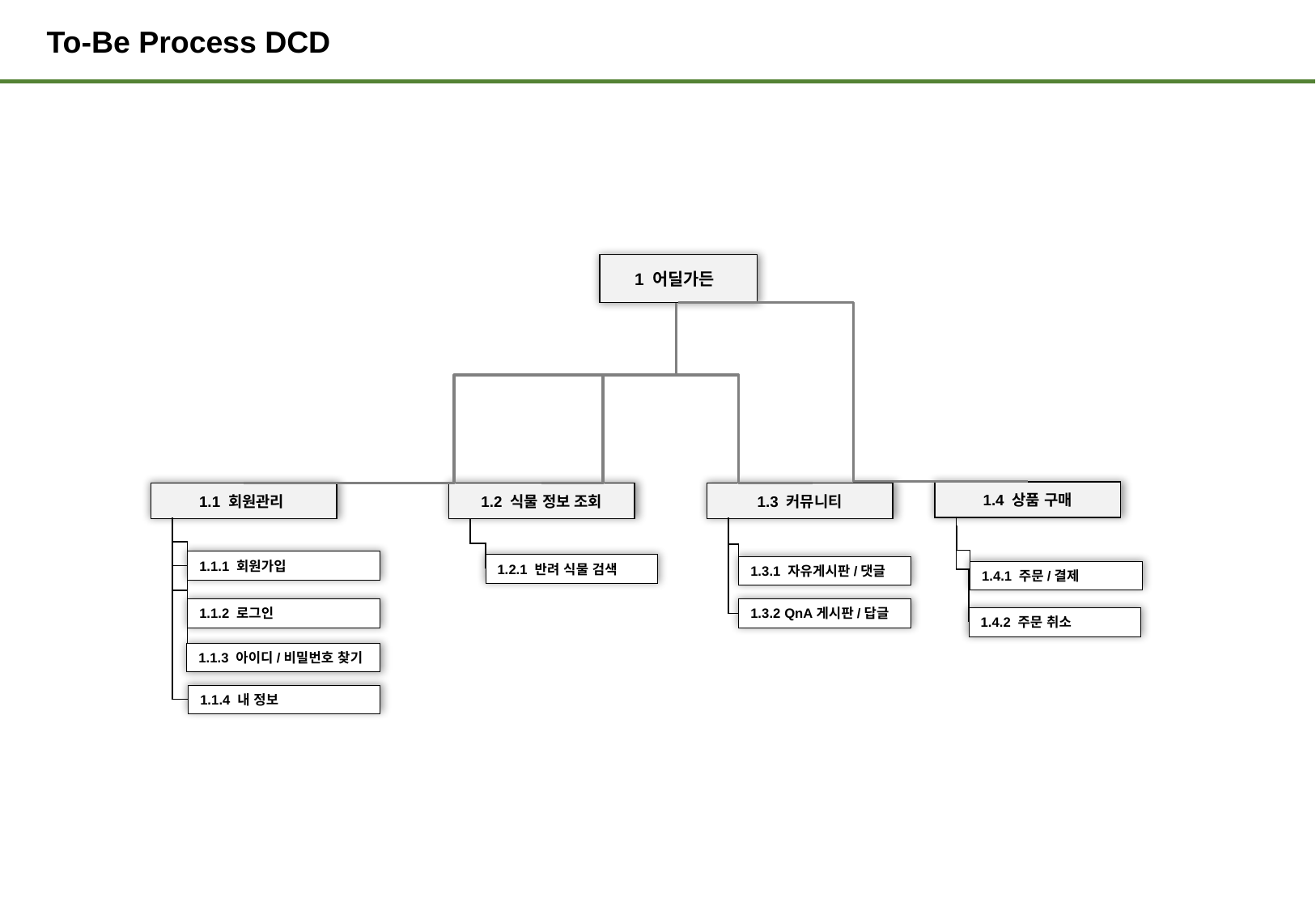

# To-Be Process DCD
1 어딜가든
1.4 상품 구매

1.4.1 주문/결제
1.4.2 주문 취소
1.1 회원관리

1.1.1 회원가입
1.1.2 로그인
1.2 식물 정보 조회

1.2.1 반려 식물 검색
1.3 커뮤니티

1.3.1 자유게시판/댓글
1.1.3 아이디/비밀번호 찾기
1.1.4 내 정보
1.3.2 QnA게시판/답글